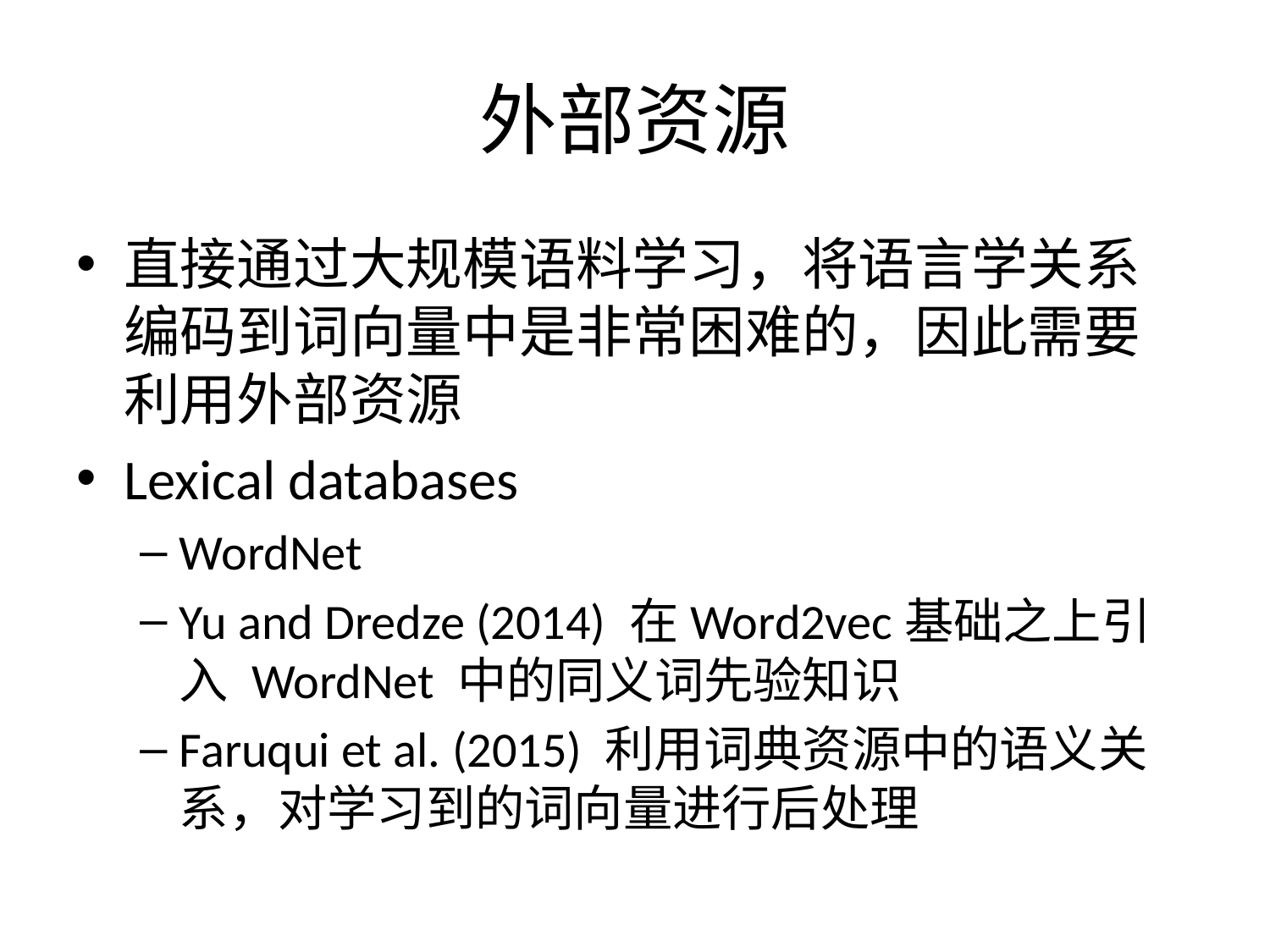

# 外部资源
直接通过大规模语料学习，将语言学关系编码到词向量中是非常困难的，因此需要利用外部资源
Lexical databases
WordNet
Yu and Dredze (2014) 在Word2vec基础之上引入 WordNet 中的同义词先验知识
Faruqui et al. (2015) 利用词典资源中的语义关系，对学习到的词向量进行后处理